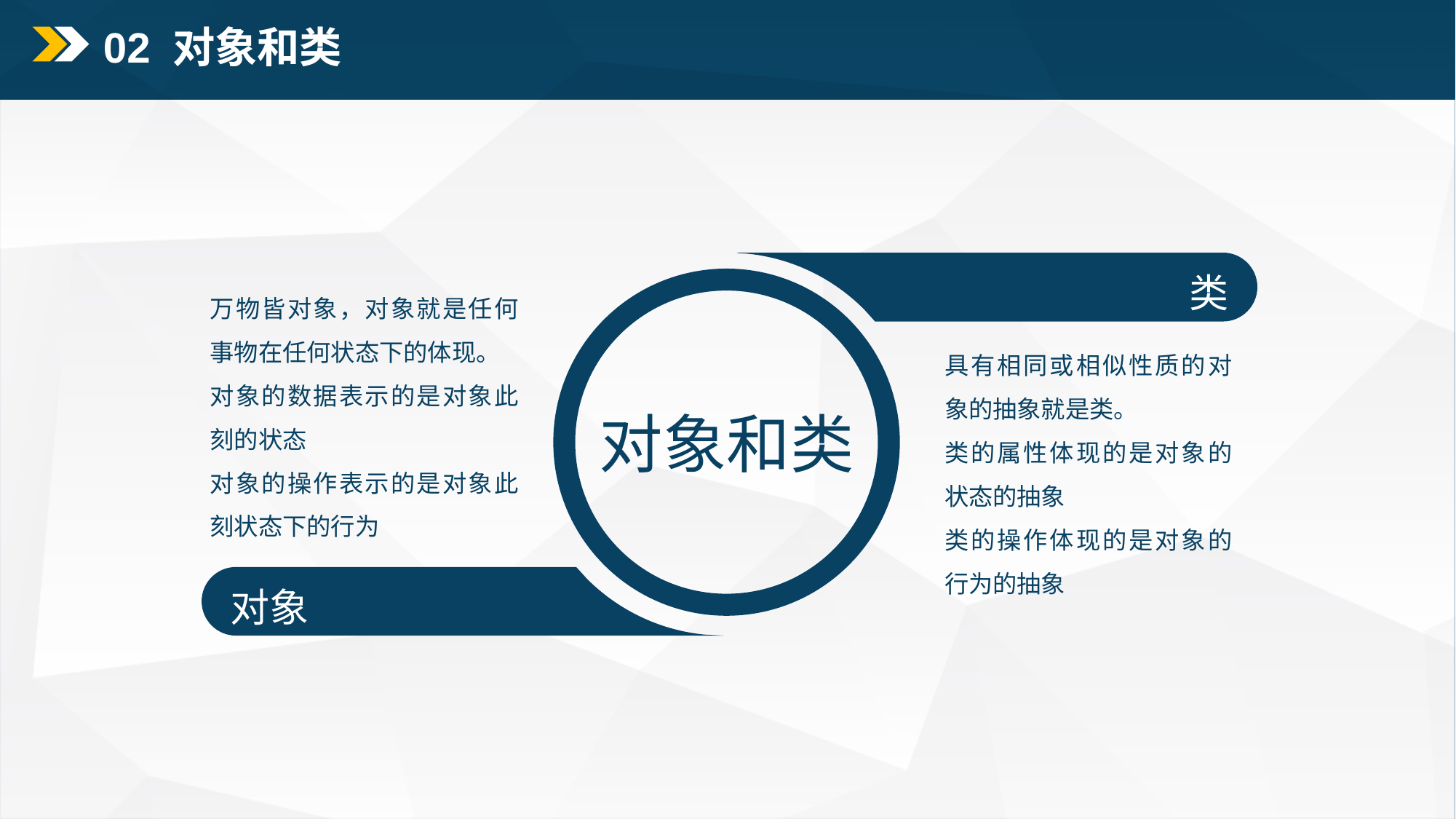

02 对象和类

类
对象和类
万物皆对象，对象就是任何事物在任何状态下的体现。
对象的数据表示的是对象此刻的状态
对象的操作表示的是对象此刻状态下的行为
具有相同或相似性质的对象的抽象就是类。
类的属性体现的是对象的状态的抽象
类的操作体现的是对象的行为的抽象
对象